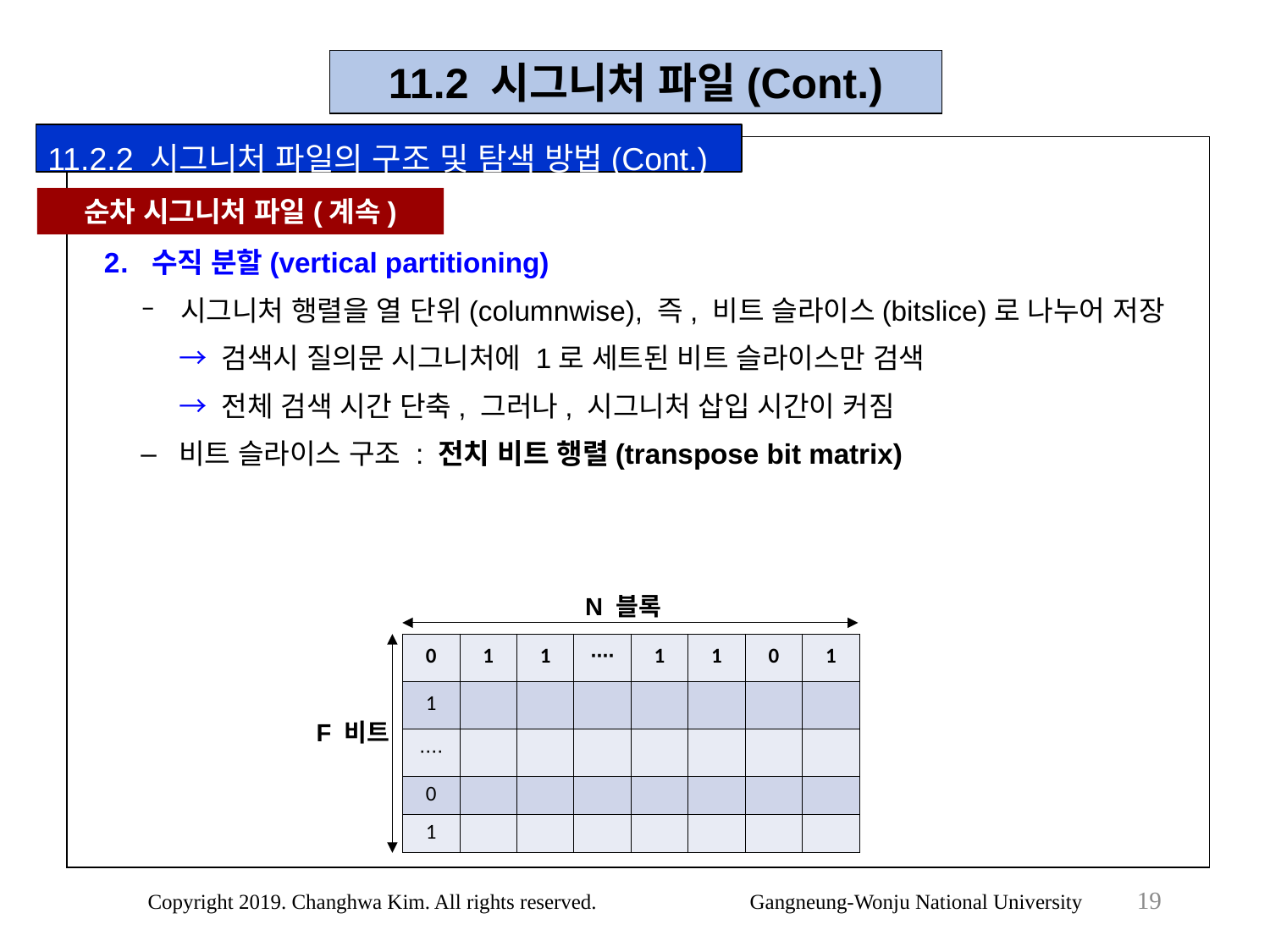

11.2 시그니처 파일(Cont.)
11.2.2 시그니처 파일의 구조 및 탐색 방법(Cont.)

수직 분할(vertical partitioning)
시그니처 행렬을 열 단위(columnwise), 즉, 비트 슬라이스(bitslice)로 나누어 저장
→ 검색시 질의문 시그니처에 1로 세트된 비트 슬라이스만 검색
→ 전체 검색 시간 단축, 그러나, 시그니처 삽입 시간이 커짐
비트 슬라이스 구조 : 전치 비트 행렬(transpose bit matrix)

순차 시그니처 파일(계속)
N 블록
| 0 | 1 | 1 | ∙∙∙∙ | 1 | 1 | 0 | 1 |
| --- | --- | --- | --- | --- | --- | --- | --- |
| 1 |  |  |  |  |  |  |  |
| ∙∙∙∙ |  |  |  |  |  |  |  |
| 0 |  |  |  |  |  |  |  |
| 1 |  |  |  |  |  |  |  |
F 비트
19
Copyright 2019. Changhwa Kim. All rights reserved.                             Gangneung-Wonju National University